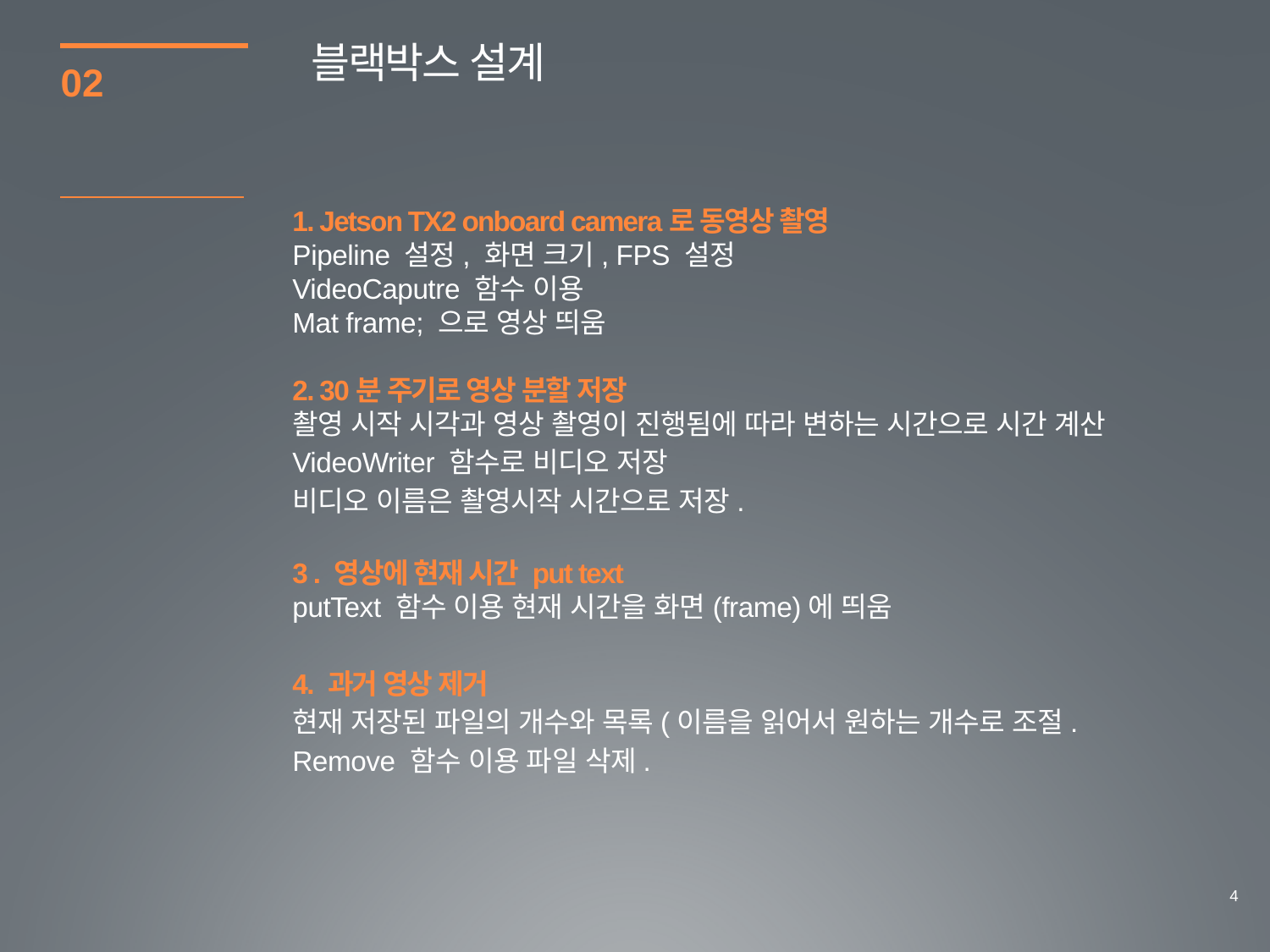

블랙박스 설계
02
1. Jetson TX2 onboard camera로 동영상 촬영
Pipeline 설정, 화면 크기, FPS 설정
VideoCaputre 함수 이용
Mat frame; 으로 영상 띄움

2. 30분 주기로 영상 분할 저장
촬영 시작 시각과 영상 촬영이 진행됨에 따라 변하는 시간으로 시간 계산
VideoWriter 함수로 비디오 저장
비디오 이름은 촬영시작 시간으로 저장.

3 . 영상에 현재 시간 put text
putText 함수 이용 현재 시간을 화면(frame)에 띄움

4. 과거 영상 제거
현재 저장된 파일의 개수와 목록(이름을 읽어서 원하는 개수로 조절.
Remove 함수 이용 파일 삭제.